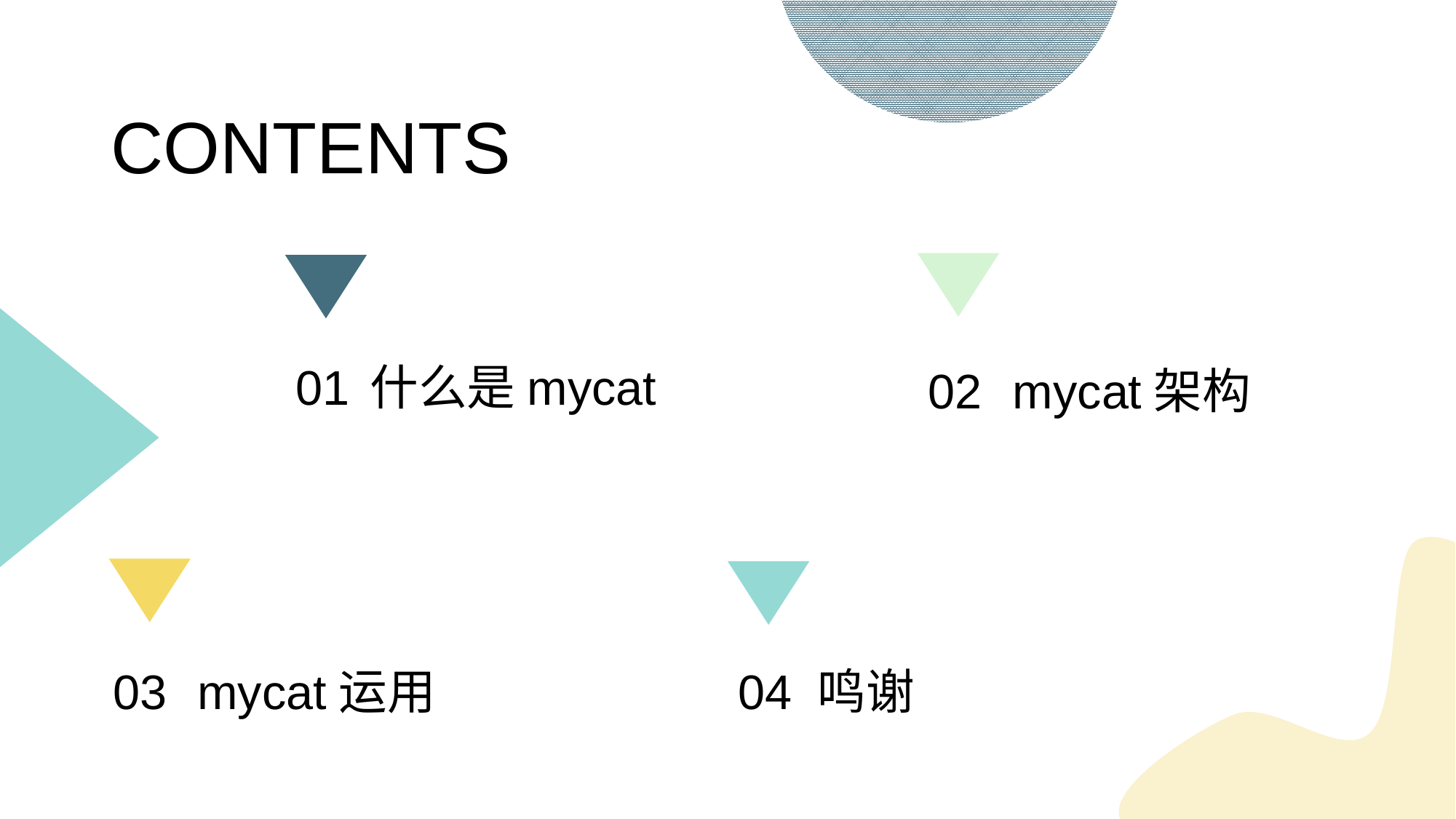

CONTENTS

01
什么是mycat
02
mycat架构

03
mycat运用
04
鸣谢